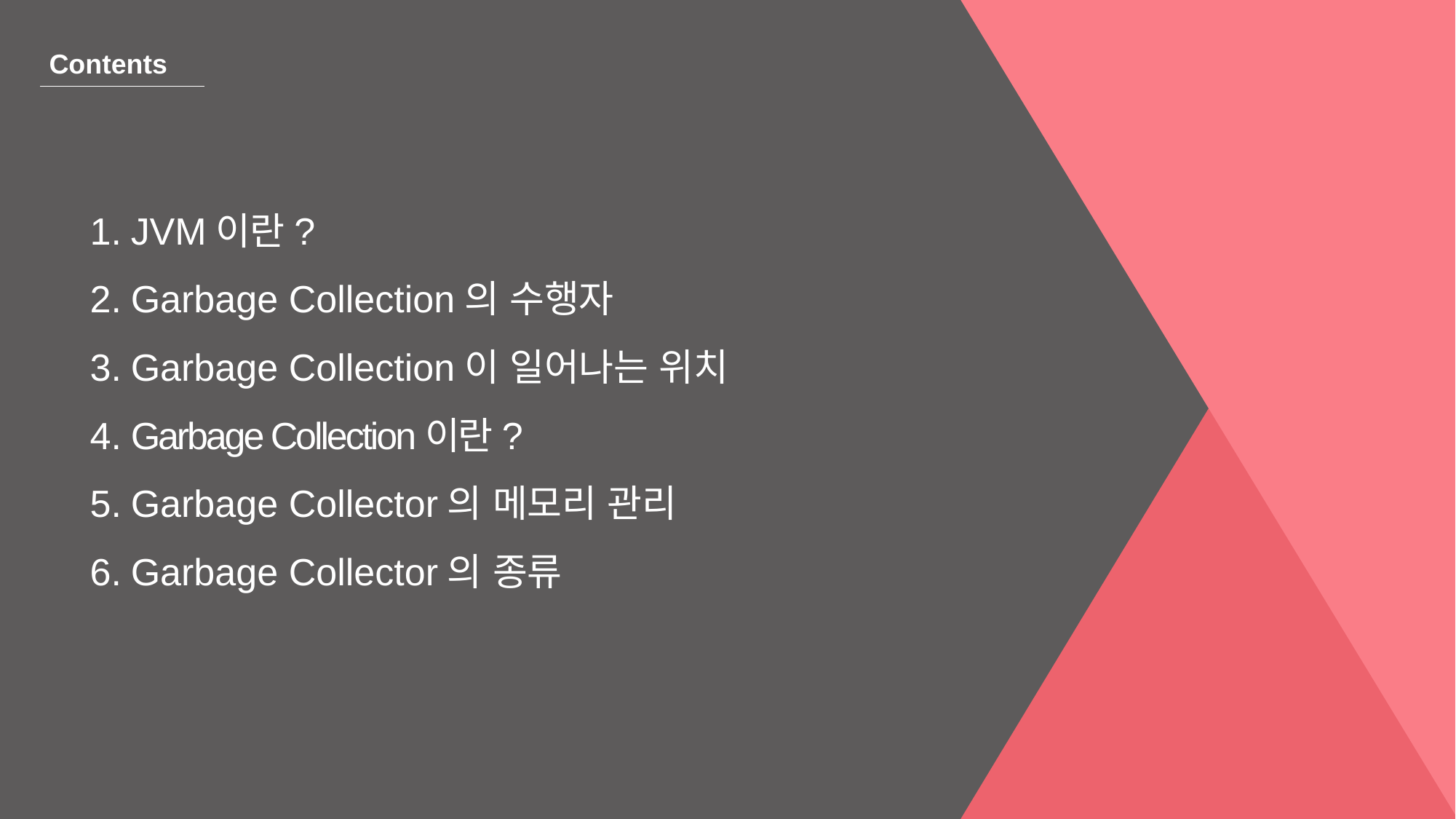

Contents
JVM이란?
Garbage Collection의 수행자
Garbage Collection이 일어나는 위치
Garbage Collection이란?
Garbage Collector의 메모리 관리
Garbage Collector의 종류